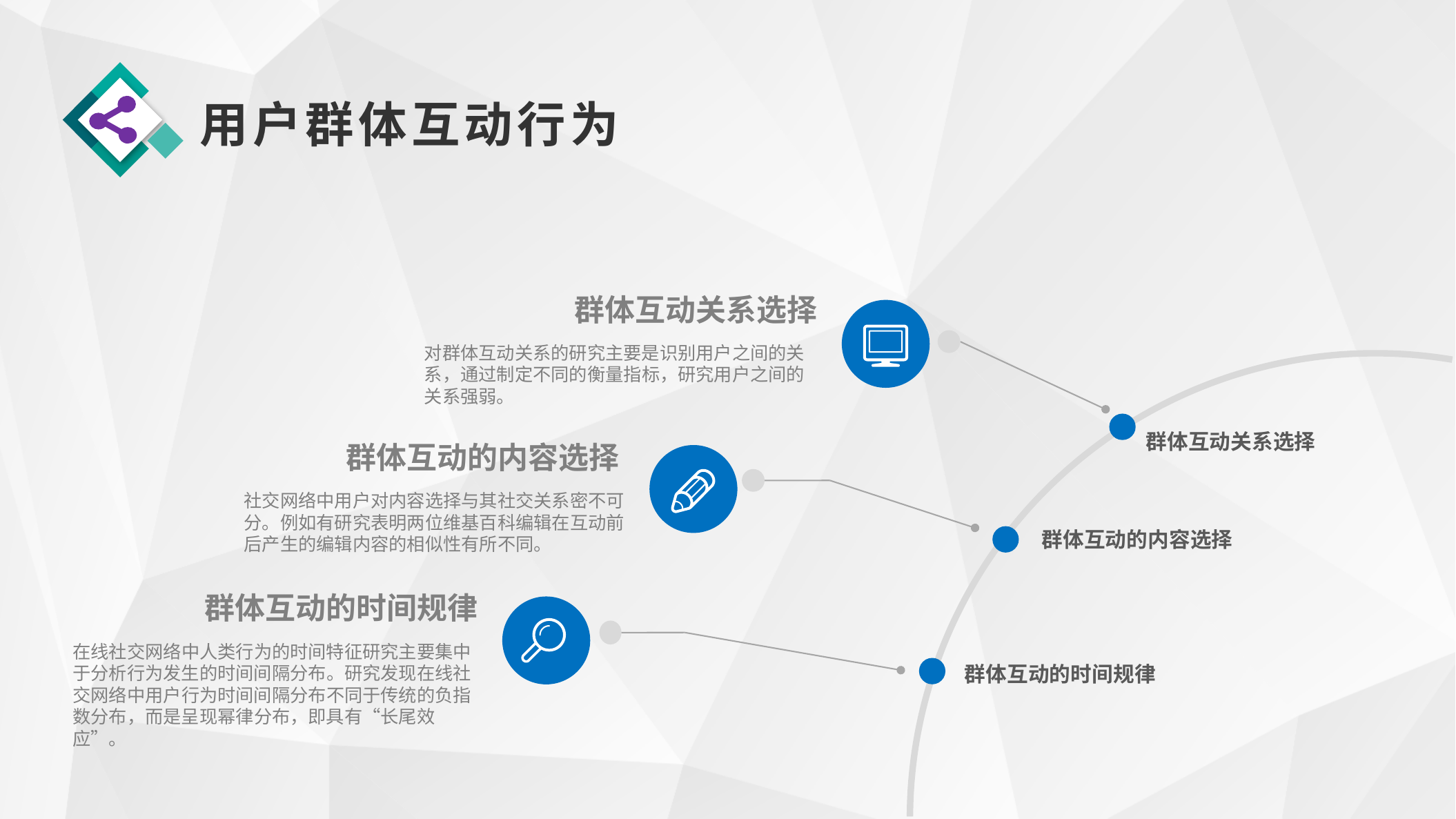

用户群体互动行为

群体互动关系选择
对群体互动关系的研究主要是识别用户之间的关系，通过制定不同的衡量指标，研究用户之间的关系强弱。

群体互动关系选择
群体互动的内容选择
社交网络中用户对内容选择与其社交关系密不可分。例如有研究表明两位维基百科编辑在互动前后产生的编辑内容的相似性有所不同。

群体互动的内容选择

群体互动的时间规律
在线社交网络中人类行为的时间特征研究主要集中于分析行为发生的时间间隔分布。研究发现在线社交网络中用户行为时间间隔分布不同于传统的负指数分布，而是呈现幂律分布，即具有“长尾效应”。

群体互动的时间规律